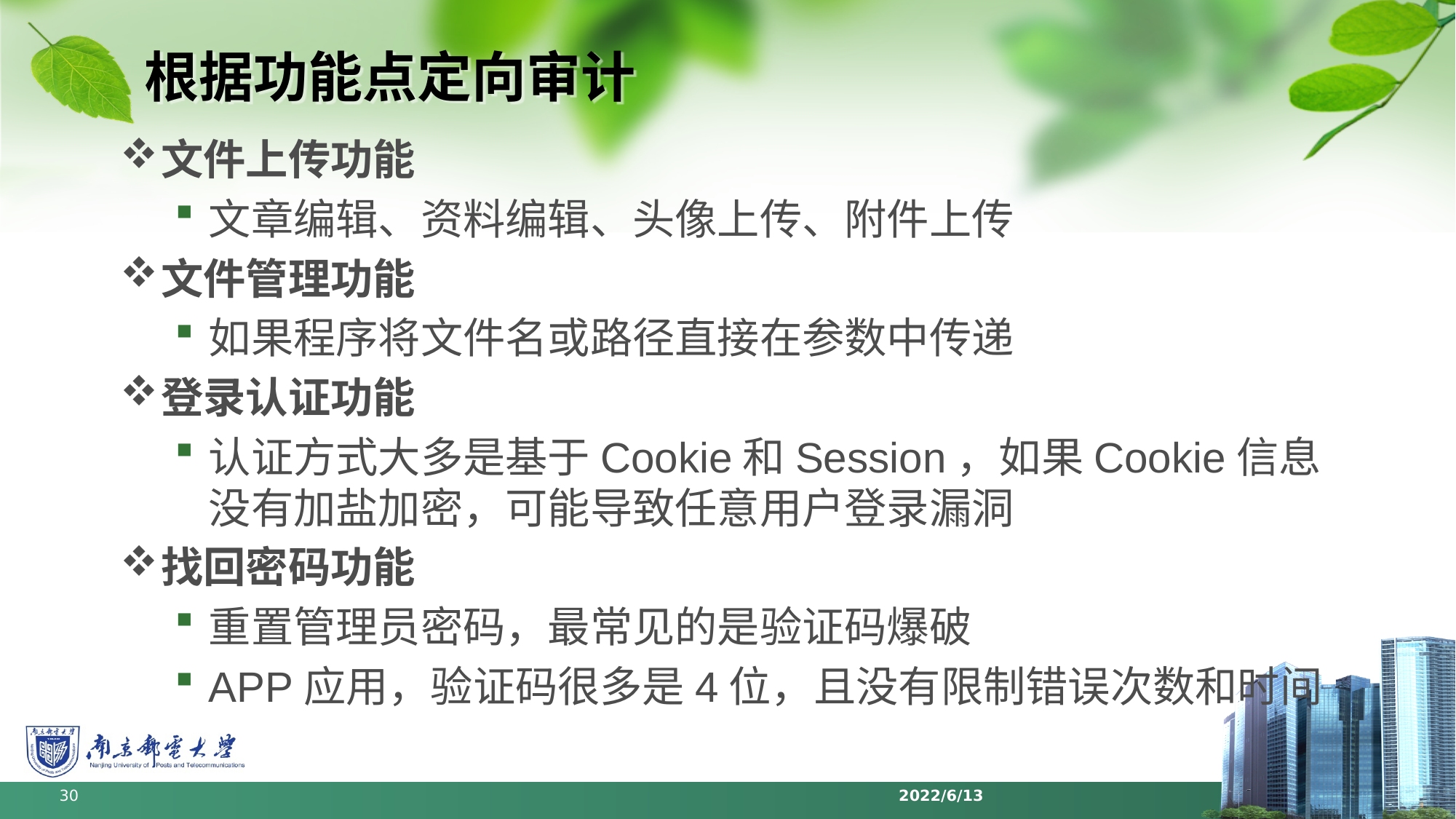

# 根据功能点定向审计
文件上传功能
文章编辑、资料编辑、头像上传、附件上传
文件管理功能
如果程序将文件名或路径直接在参数中传递
登录认证功能
认证方式大多是基于Cookie和Session，如果Cookie信息没有加盐加密，可能导致任意用户登录漏洞
找回密码功能
重置管理员密码，最常见的是验证码爆破
APP应用，验证码很多是4位，且没有限制错误次数和时间
30
2022/6/13